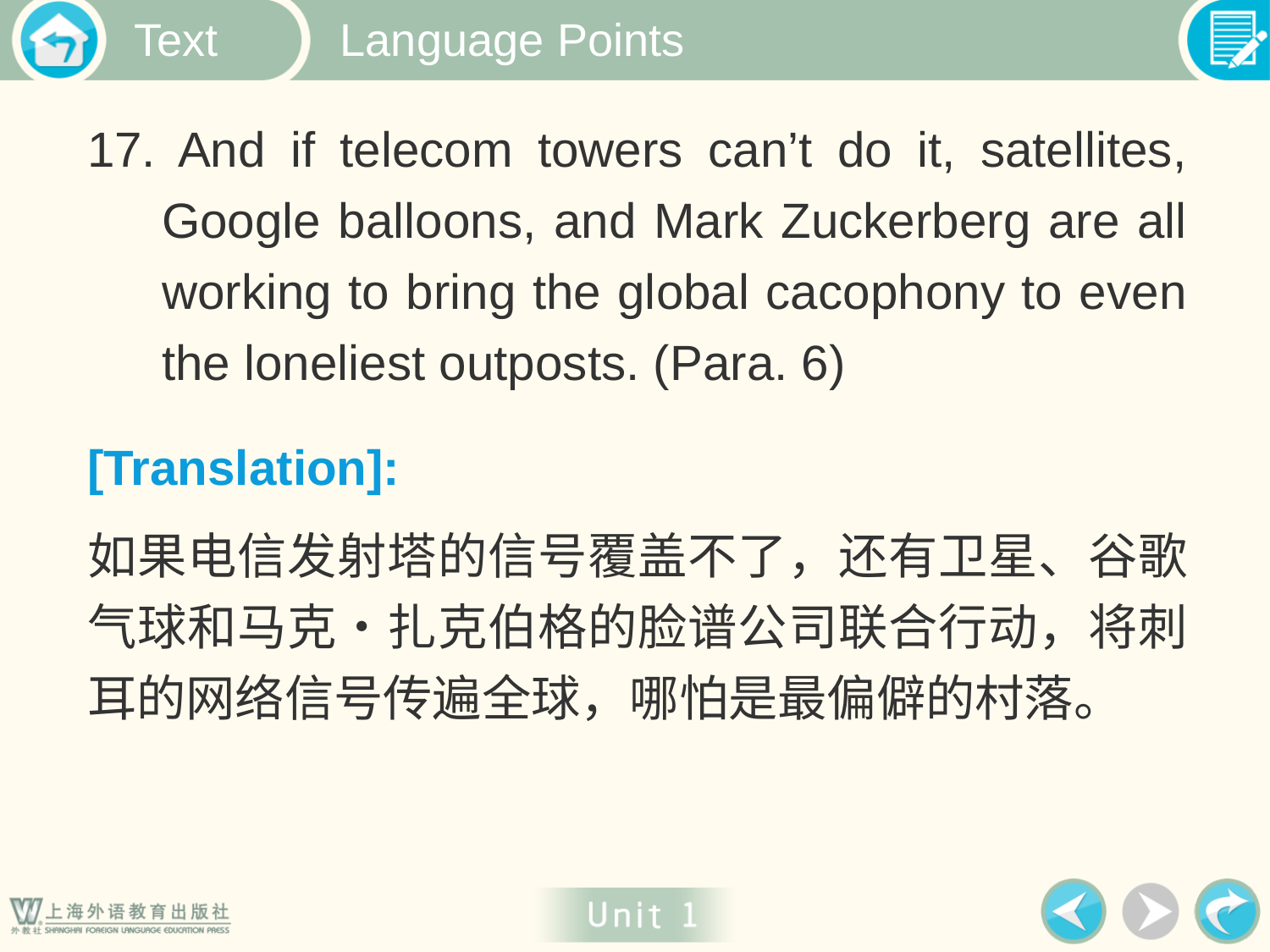

Language Points
17. And if telecom towers can’t do it, satellites, Google balloons, and Mark Zuckerberg are all working to bring the global cacophony to even the loneliest outposts. (Para. 6)

[Translation]:
如果电信发射塔的信号覆盖不了，还有卫星、谷歌气球和马克•扎克伯格的脸谱公司联合行动，将刺耳的网络信号传遍全球，哪怕是最偏僻的村落。